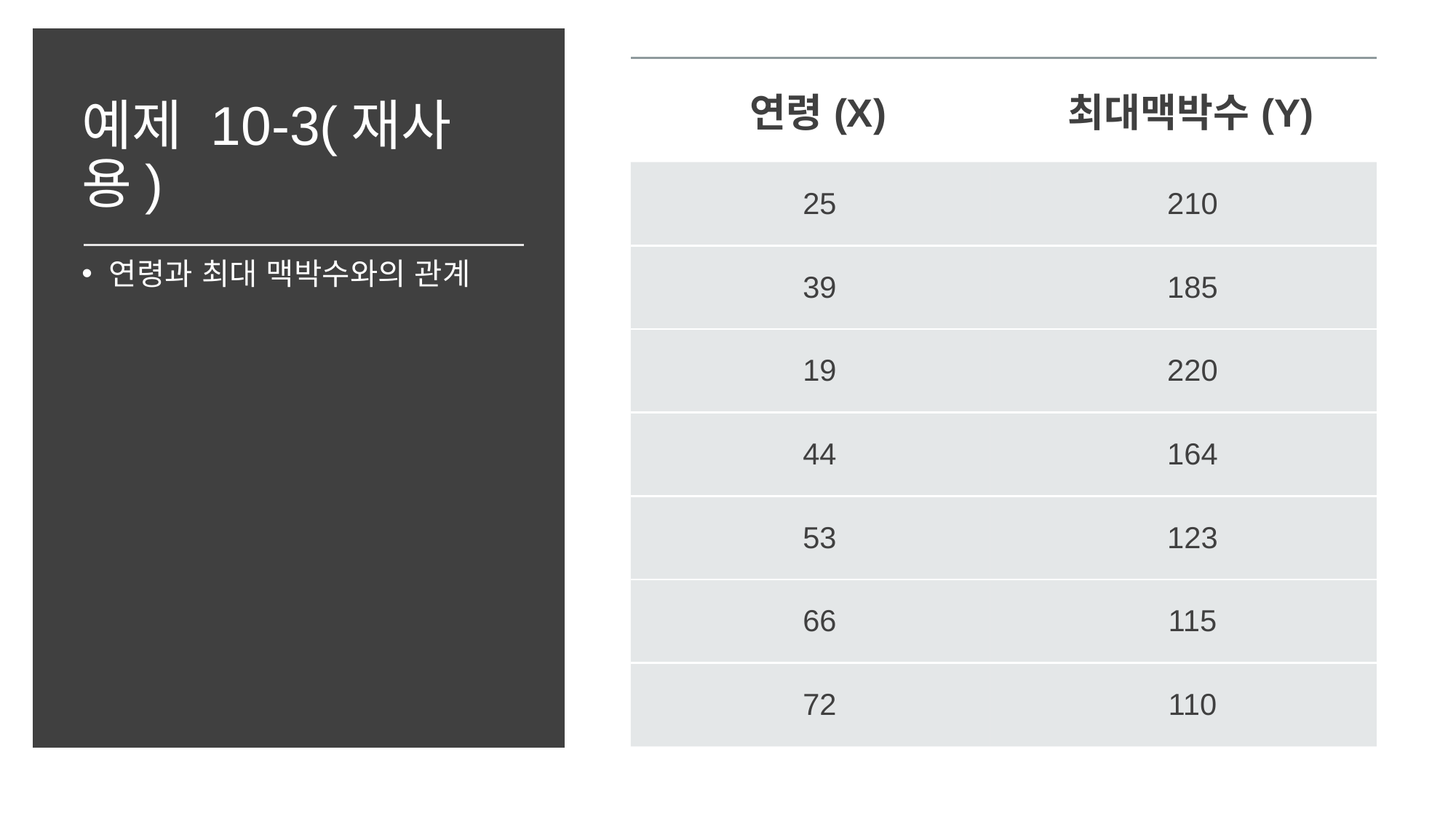

| 연령(X) | 최대맥박수(Y) |
| --- | --- |
| 25 | 210 |
| 39 | 185 |
| 19 | 220 |
| 44 | 164 |
| 53 | 123 |
| 66 | 115 |
| 72 | 110 |
# 예제 10-3(재사용)
연령과 최대 맥박수와의 관계